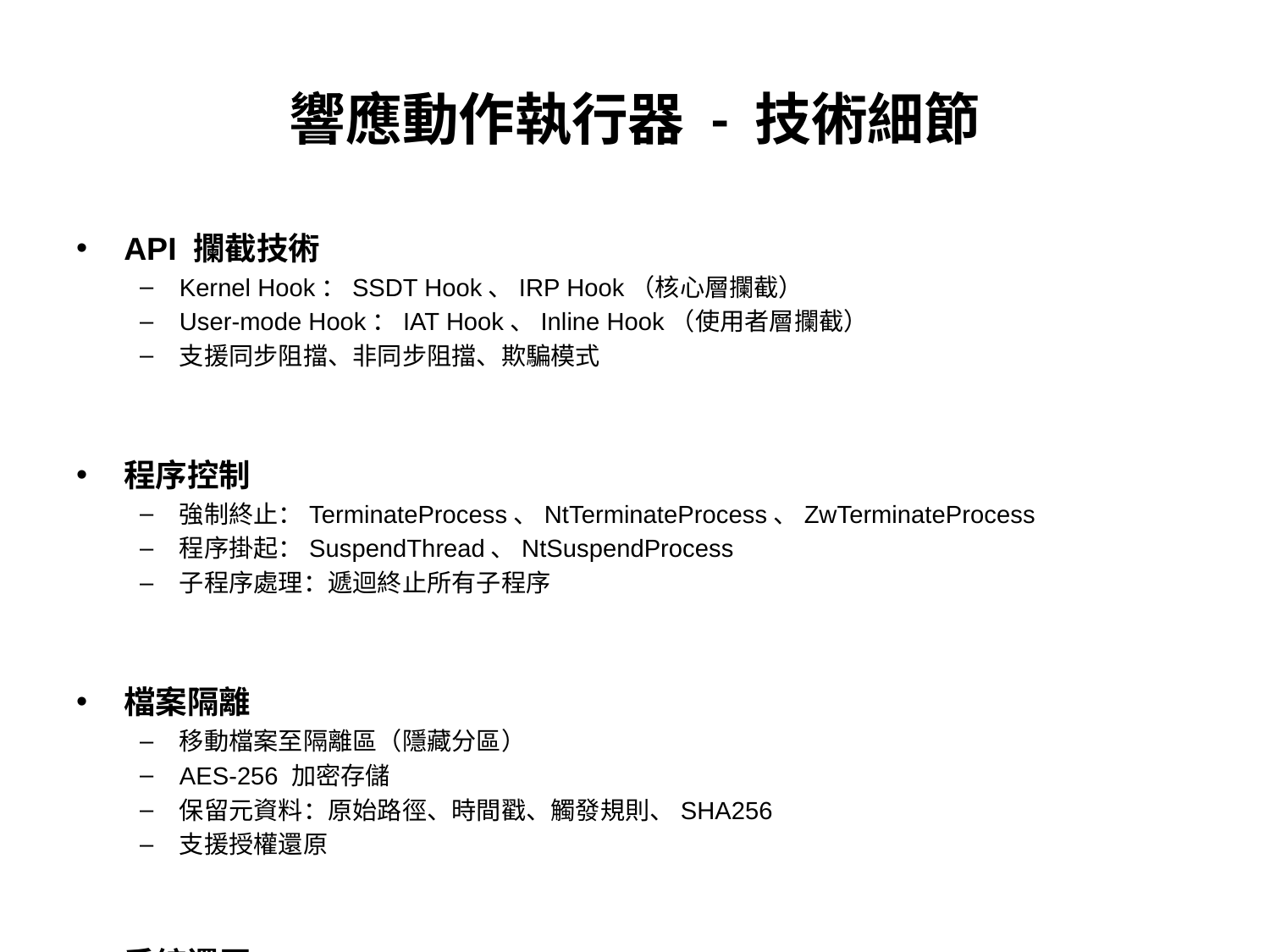

# 響應動作執行器 - 技術細節
API 攔截技術
Kernel Hook：SSDT Hook、IRP Hook（核心層攔截）
User-mode Hook：IAT Hook、Inline Hook（使用者層攔截）
支援同步阻擋、非同步阻擋、欺騙模式

程序控制
強制終止：TerminateProcess、NtTerminateProcess、ZwTerminateProcess
程序掛起：SuspendThread、NtSuspendProcess
子程序處理：遞迴終止所有子程序

檔案隔離
移動檔案至隔離區（隱藏分區）
AES-256 加密存儲
保留元資料：原始路徑、時間戳、觸發規則、SHA256
支援授權還原

系統還原
登錄檔快照與還原（RegSaveKey、RegRestoreKey）
檔案系統還原（VSS 影子複製）
記錄所有變更以支援審計